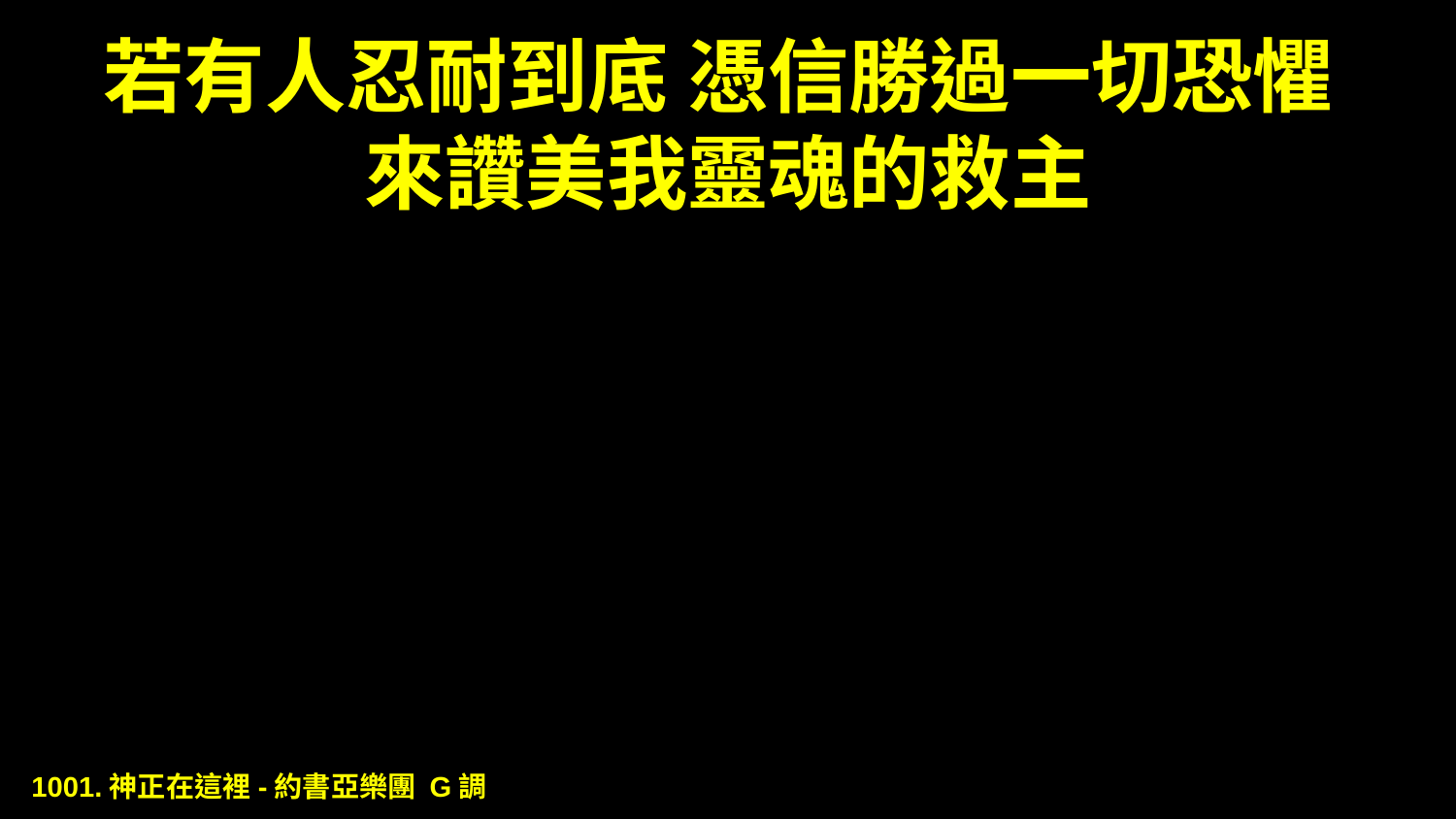

# 若有人忍耐到底 憑信勝過一切恐懼 來讚美我靈魂的救主
1001.神正在這裡-約書亞樂團 G調